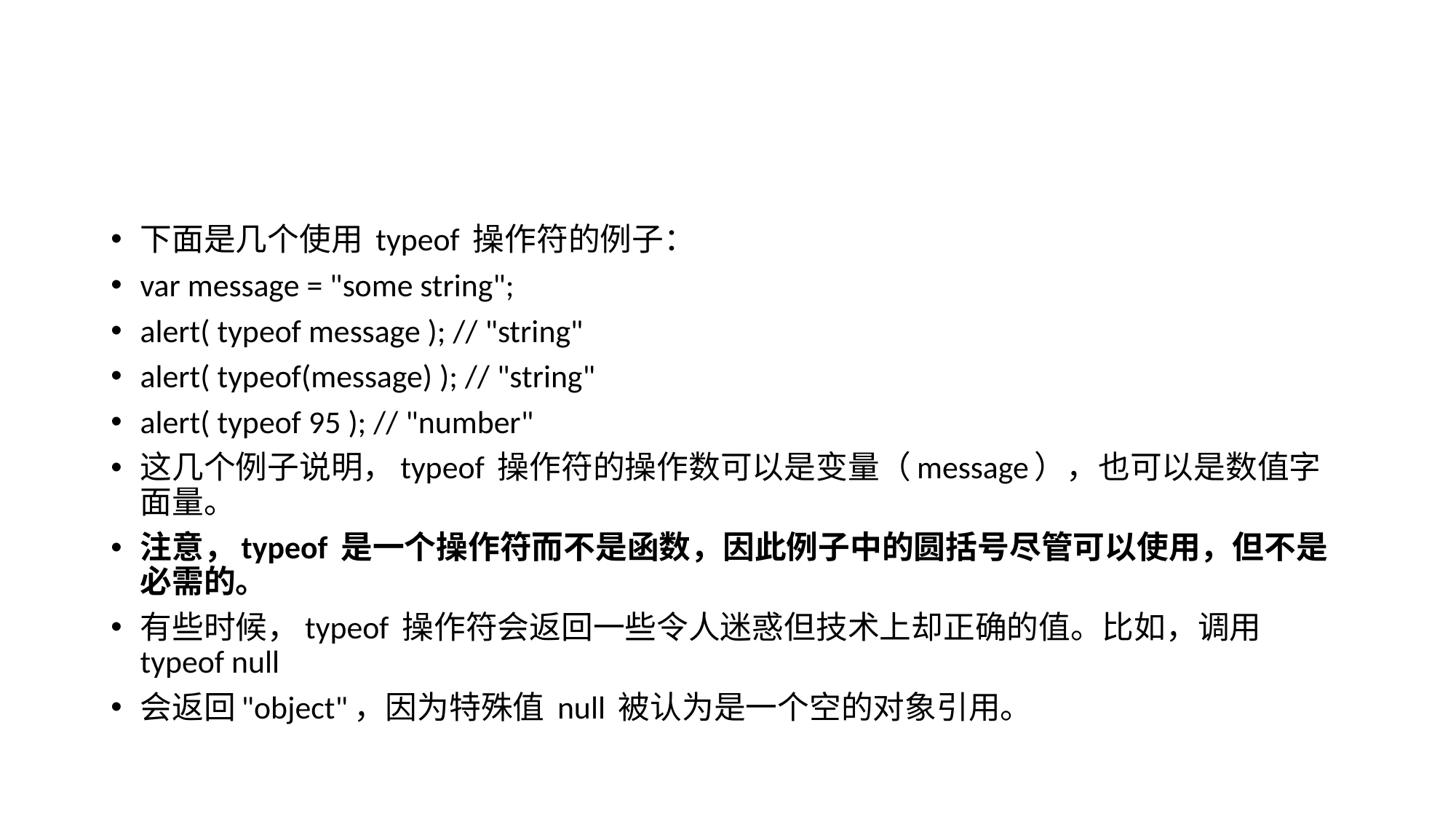

#
下面是几个使用 typeof 操作符的例子：
var message = "some string";
alert( typeof message ); // "string"
alert( typeof(message) ); // "string"
alert( typeof 95 ); // "number"
这几个例子说明，typeof 操作符的操作数可以是变量（message），也可以是数值字面量。
注意，typeof 是一个操作符而不是函数，因此例子中的圆括号尽管可以使用，但不是必需的。
有些时候，typeof 操作符会返回一些令人迷惑但技术上却正确的值。比如，调用 typeof null
会返回"object"，因为特殊值 null 被认为是一个空的对象引用。